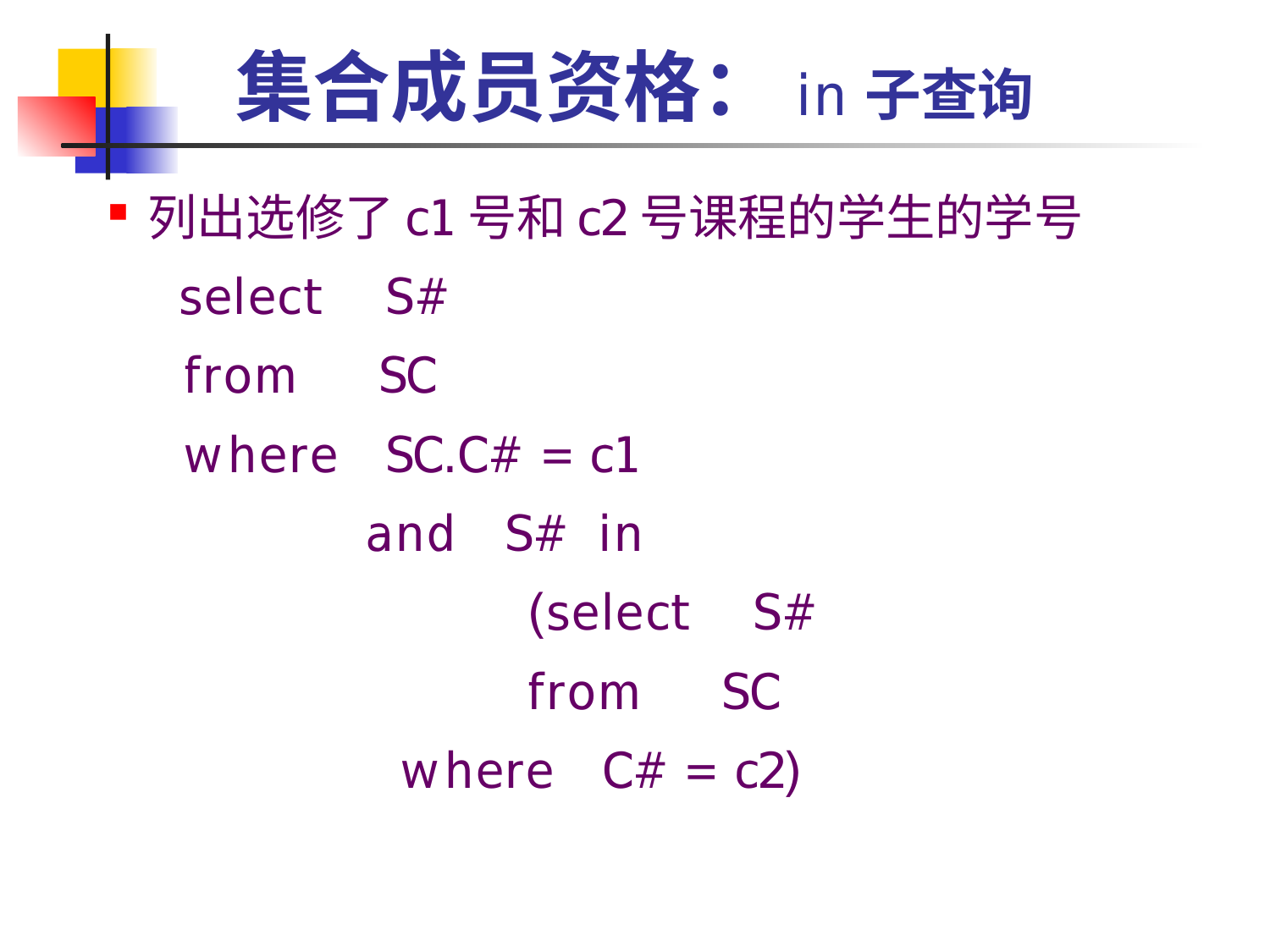

# 集合成员资格：in子查询
列出选修了c1号和c2号课程的学生的学号
     select    S#
     from     SC
     where   SC.C# = c1
    	      and   S#  in
				(select    S#
			   	from     SC
     		where   C# = c2)